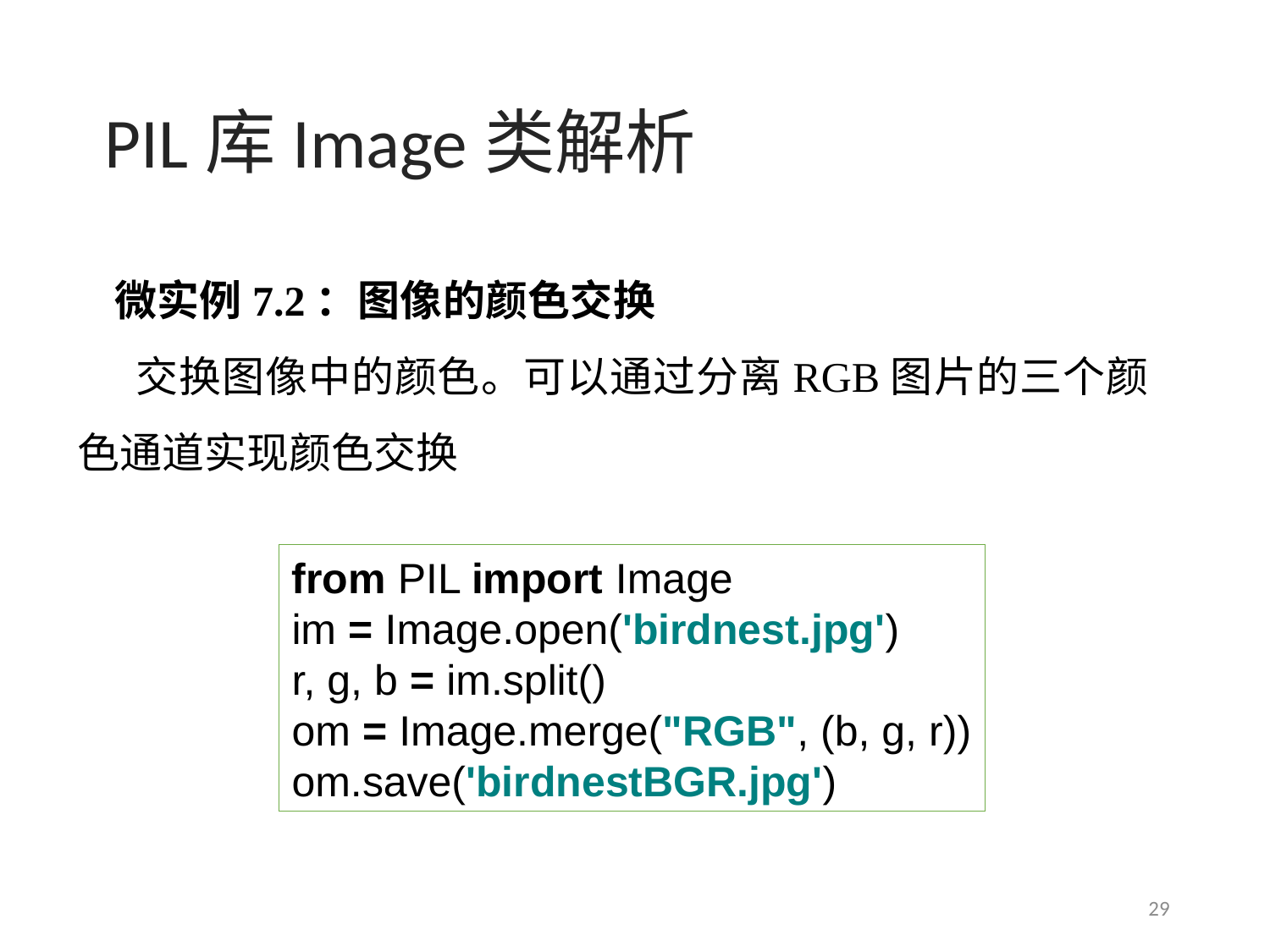

# PIL库Image类解析
微实例7.2：图像的颜色交换
交换图像中的颜色。可以通过分离RGB图片的三个颜色通道实现颜色交换
from PIL import Image
im = Image.open('birdnest.jpg')
r, g, b = im.split()
om = Image.merge("RGB", (b, g, r))
om.save('birdnestBGR.jpg')
29